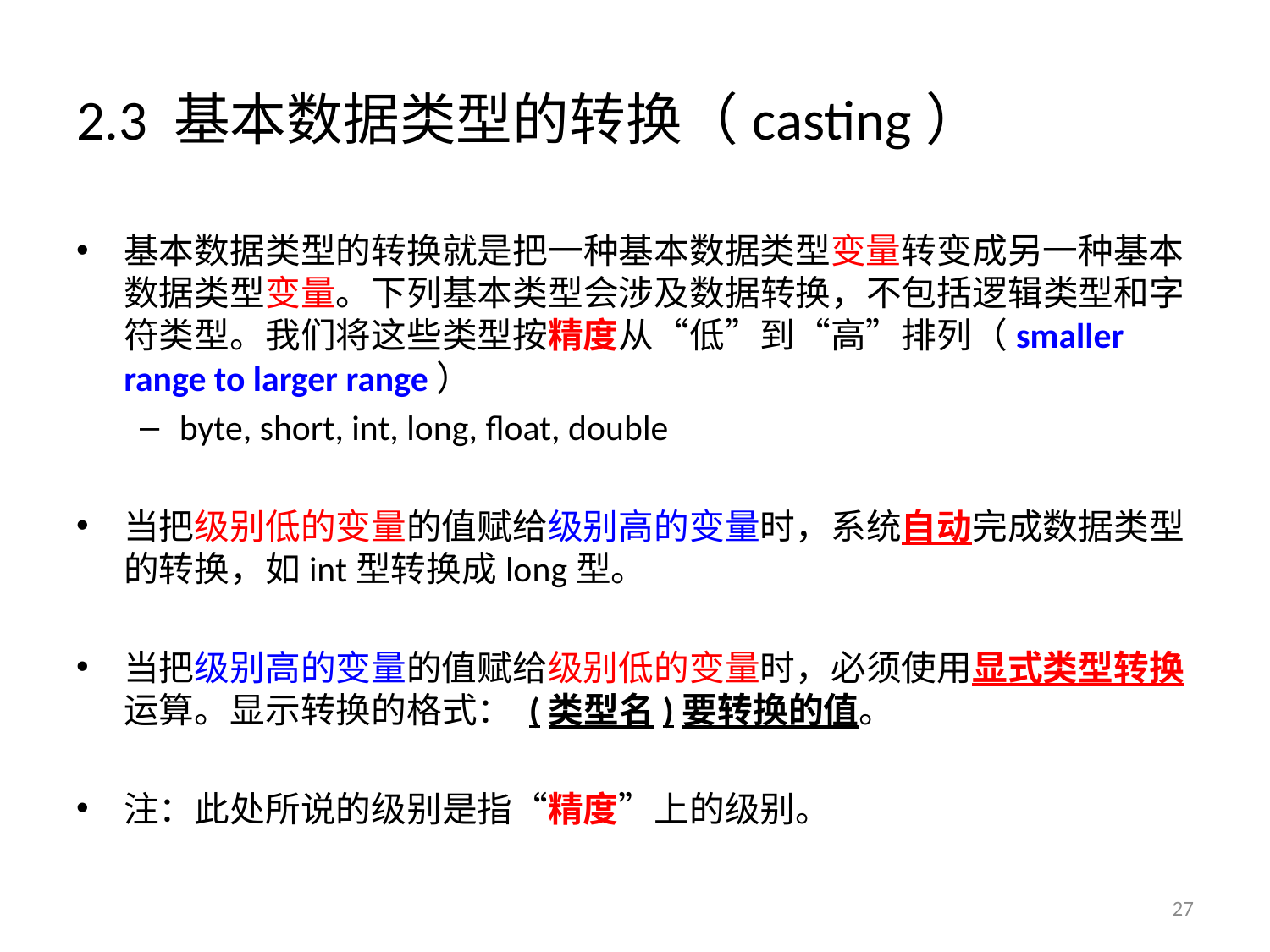

# 2.3 基本数据类型的转换（casting）
基本数据类型的转换就是把一种基本数据类型变量转变成另一种基本数据类型变量。下列基本类型会涉及数据转换，不包括逻辑类型和字符类型。我们将这些类型按精度从“低”到“高”排列（smaller range to larger range）
byte, short, int, long, float, double

当把级别低的变量的值赋给级别高的变量时，系统自动完成数据类型的转换，如int型转换成long型。

当把级别高的变量的值赋给级别低的变量时，必须使用显式类型转换运算。显示转换的格式： (类型名)要转换的值。

注：此处所说的级别是指“精度”上的级别。

27